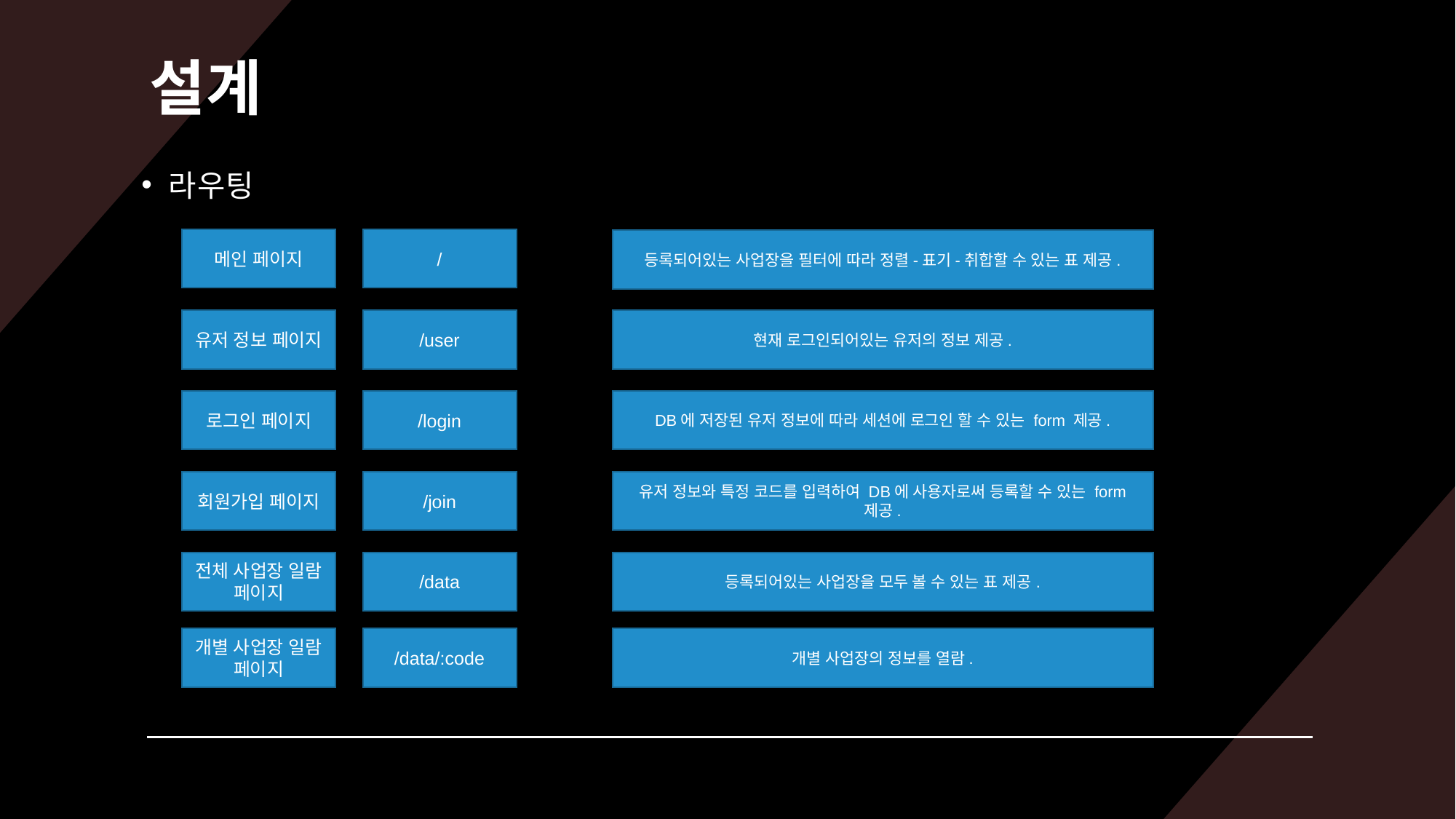

# 설계
라우팅

메인 페이지
/
등록되어있는 사업장을 필터에 따라 정렬-표기-취합할 수 있는 표 제공.
유저 정보 페이지
/user
현재 로그인되어있는 유저의 정보 제공.
로그인 페이지
/login
DB에 저장된 유저 정보에 따라 세션에 로그인 할 수 있는 form 제공.
회원가입 페이지
/join
유저 정보와 특정 코드를 입력하여 DB에 사용자로써 등록할 수 있는 form 제공.
전체 사업장 일람
페이지
/data
등록되어있는 사업장을 모두 볼 수 있는 표 제공.
개별 사업장 일람
페이지
/data/:code
개별 사업장의 정보를 열람.